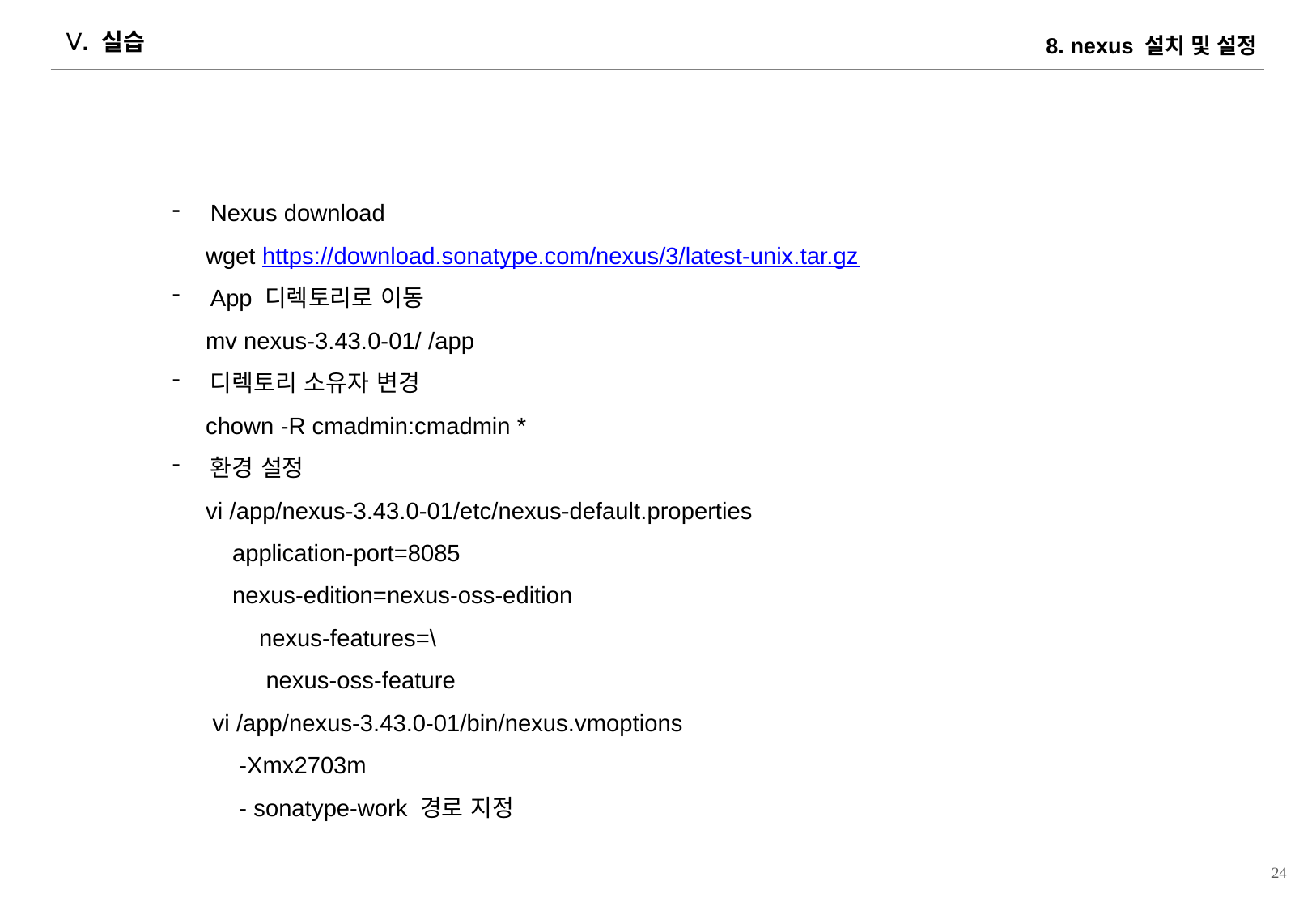

# Ⅴ. 실습
8. nexus 설치 및 설정

Nexus download
     wget https://download.sonatype.com/nexus/3/latest-unix.tar.gz
App 디렉토리로 이동
     mv nexus-3.43.0-01/ /app
디렉토리 소유자 변경
     chown -R cmadmin:cmadmin *
환경 설정
     vi /app/nexus-3.43.0-01/etc/nexus-default.properties
         application-port=8085
         nexus-edition=nexus-oss-edition
             nexus-features=\
              nexus-oss-feature
      vi /app/nexus-3.43.0-01/bin/nexus.vmoptions
          -Xmx2703m
          - sonatype-work 경로 지정
24